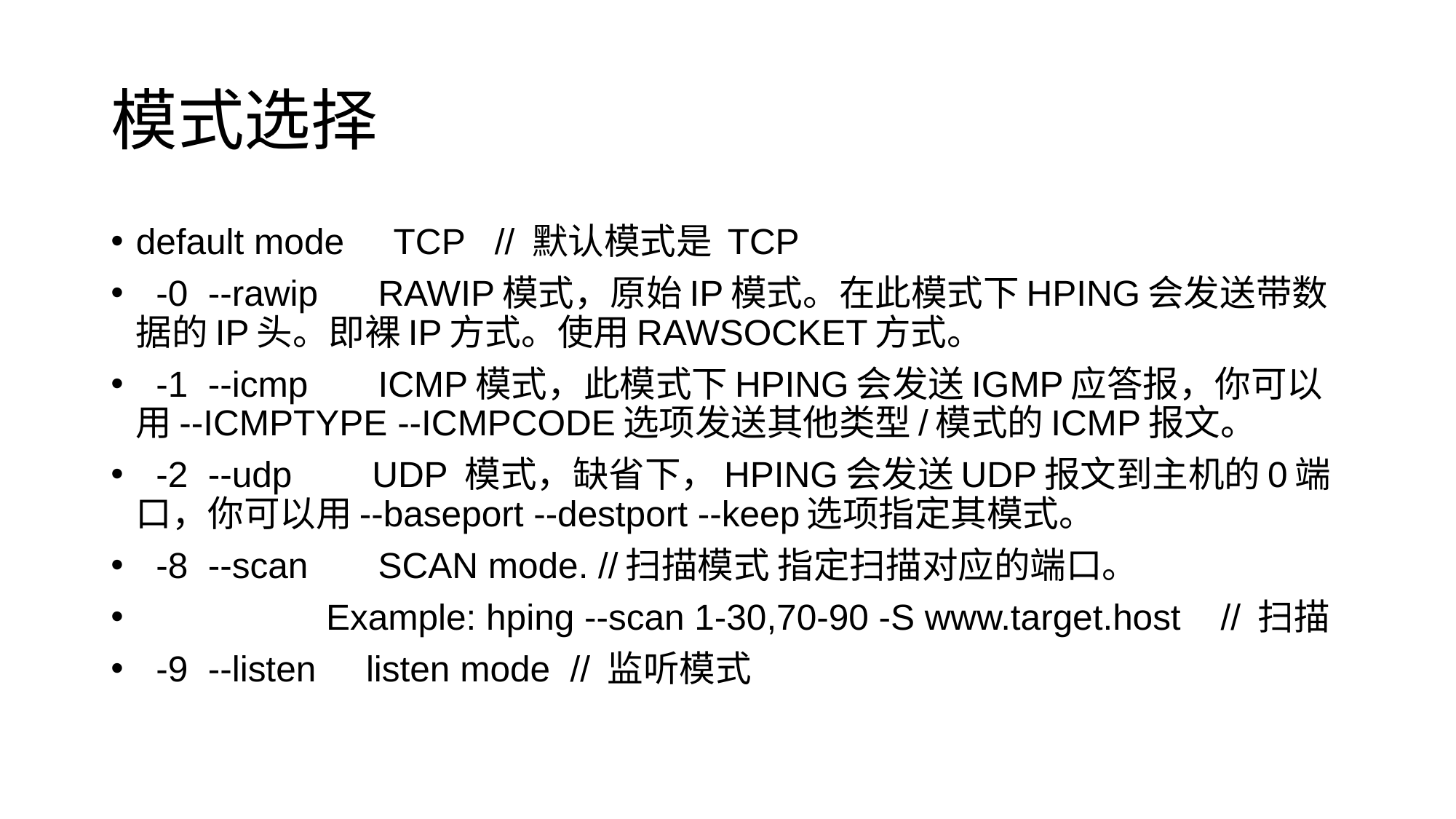

# 模式选择
default mode     TCP   // 默认模式是 TCP
  -0  --rawip      RAWIP模式，原始IP模式。在此模式下HPING会发送带数据的IP头。即裸IP方式。使用RAWSOCKET方式。
  -1  --icmp       ICMP模式，此模式下HPING会发送IGMP应答报，你可以用--ICMPTYPE --ICMPCODE选项发送其他类型/模式的ICMP报文。
  -2  --udp        UDP 模式，缺省下，HPING会发送UDP报文到主机的0端口，你可以用--baseport --destport --keep选项指定其模式。
  -8  --scan       SCAN mode. //扫描模式 指定扫描对应的端口。
                   Example: hping --scan 1-30,70-90 -S www.target.host    // 扫描
  -9  --listen     listen mode  // 监听模式